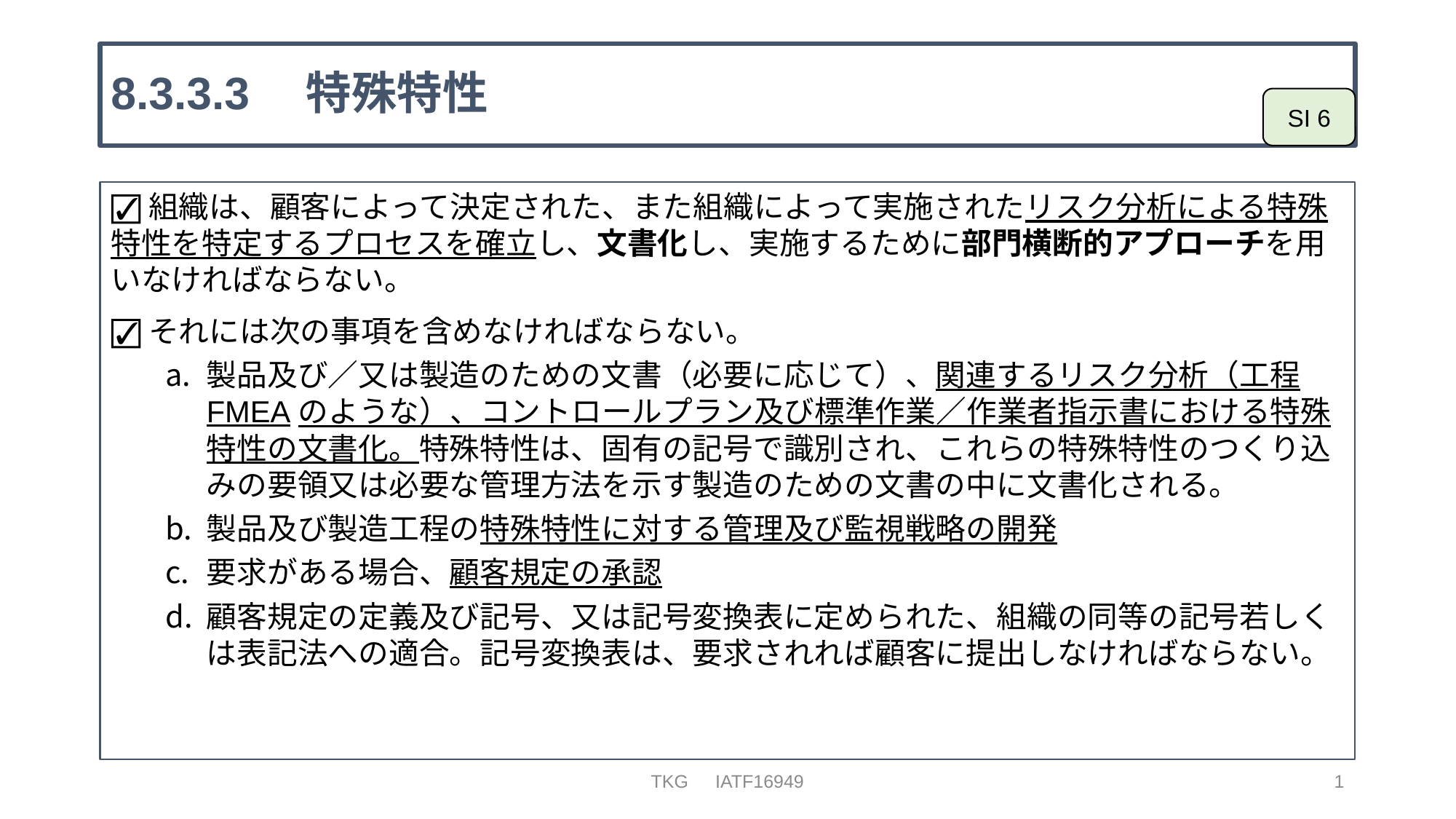

# 8.3.3.3　特殊特性
SI 6
☑組織は、顧客によって決定された、また組織によって実施されたリスク分析による特殊特性を特定するプロセスを確立し、文書化し、実施するために部門横断的アプローチを用いなければならない。
☑それには次の事項を含めなければならない。
製品及び／又は製造のための文書（必要に応じて）、関連するリスク分析（工程FMEAのような）、コントロールプラン及び標準作業／作業者指示書における特殊特性の文書化。特殊特性は、固有の記号で識別され、これらの特殊特性のつくり込みの要領又は必要な管理方法を示す製造のための文書の中に文書化される。
製品及び製造工程の特殊特性に対する管理及び監視戦略の開発
要求がある場合、顧客規定の承認
顧客規定の定義及び記号、又は記号変換表に定められた、組織の同等の記号若しくは表記法への適合。記号変換表は、要求されれば顧客に提出しなければならない。
TKG　IATF16949
1